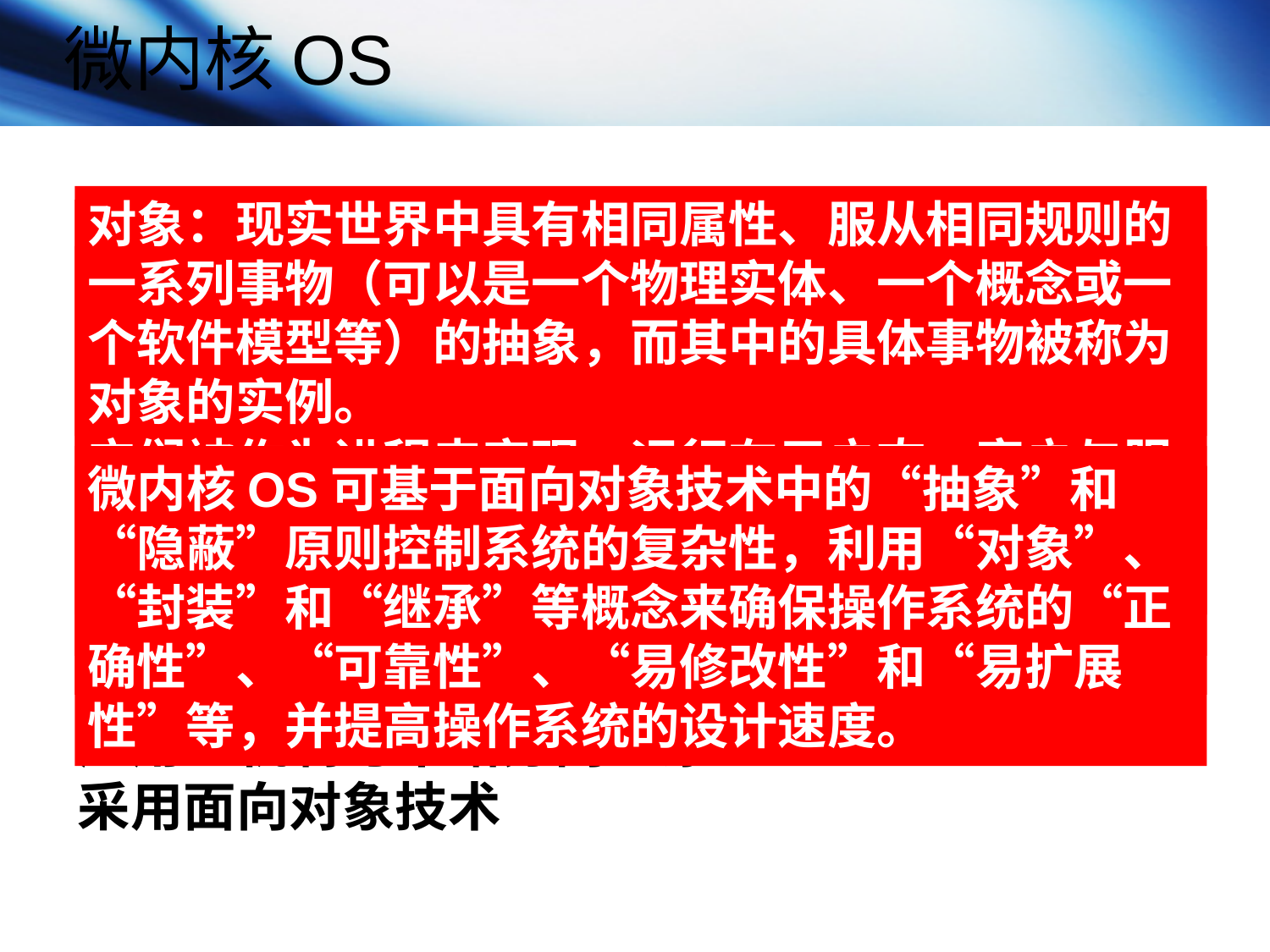

微内核OS
对象：现实世界中具有相同属性、服从相同规则的一系列事物（可以是一个物理实体、一个概念或一个软件模型等）的抽象，而其中的具体事物被称为对象的实例。
微内核（Micro Kernel）操作系统结构，是20世纪80年代后期发展起来的。Minix、Windows 2000/XP、Win7、Win10等操作系统，都采用了微内核结构。
微内核操作系统一般有：
足够小的内核；
基于客户/服务器模式；
应用“机制与策略分离”原理
采用面向对象技术
微内核并非一个完整的OS，只是将操作系统中最基本的部分放入微内核，包括①与硬件处理紧密相关的部分；②一些较基本的部分；③客户和服务器之间的通信。这些最基本的部分值为构建通用OS提供一个重要基础，确保可以把内核做的很小。
将操作系统最基本的部分放入内核中，而把绝大部分功能都放在微内核外面的一组服务器（进程）中实现，如用于提供对进程管理的进程管理服务器等，它们被作为进程来实现，运行在用户态，客户与服务器之间借助微内核提供的消息传递机制来实现信息交互。
微内核OS可基于面向对象技术中的“抽象”和“隐蔽”原则控制系统的复杂性，利用“对象”、“封装”和“继承”等概念来确保操作系统的“正确性”、“可靠性”、“易修改性”和“易扩展性”等，并提高操作系统的设计速度。
理论上说，Windows的并行处理能力比Linux要强；Windows比Linux稳定性差的主要原因可能是图形界面的问题
机制：实现某一功能的具体执行机构；
策略：在机制的基础上借助于某些参数和算法来实现该功能的优化，或达到不同的功能目标。